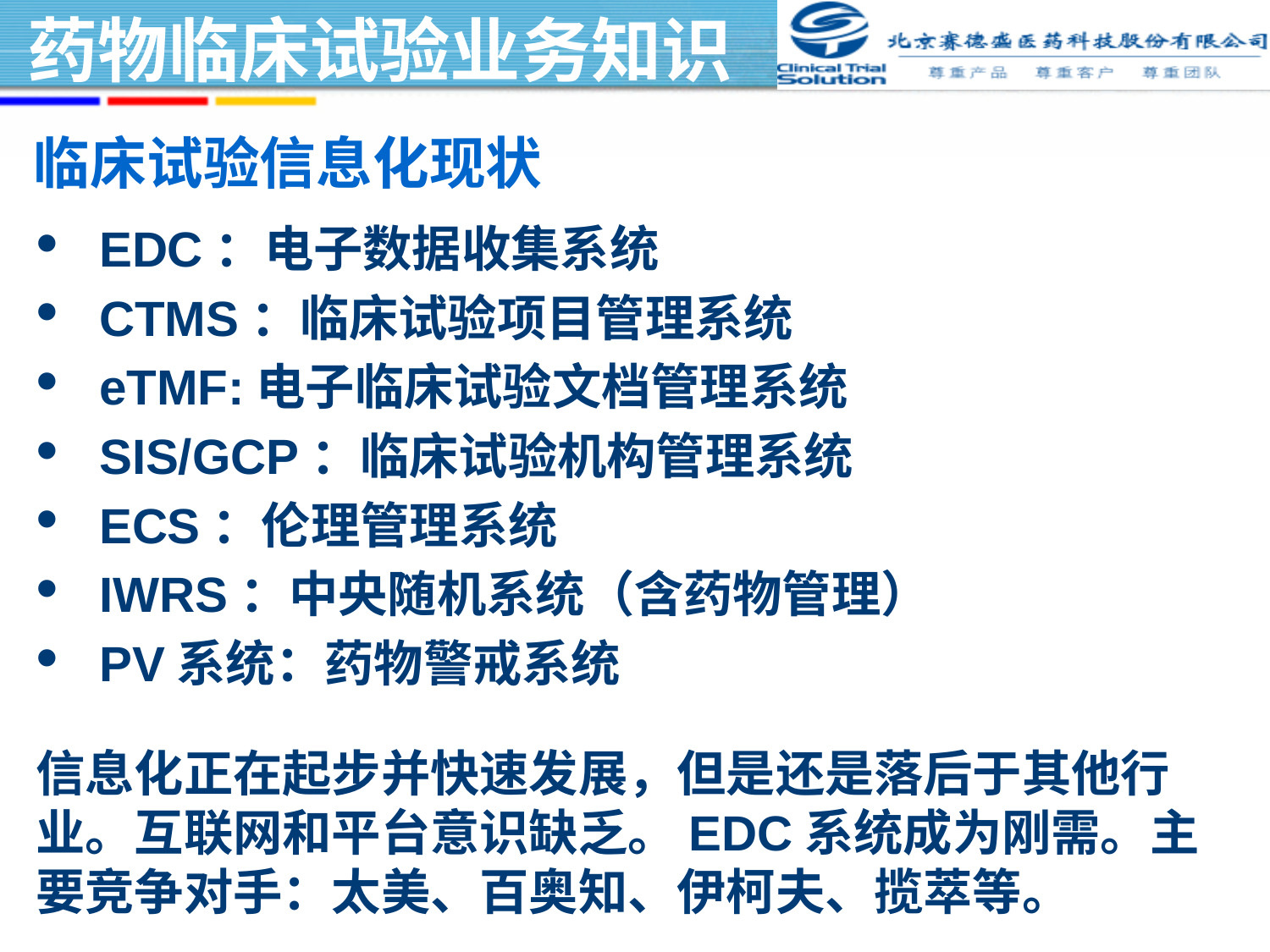

临床试验信息化现状
EDC：电子数据收集系统
CTMS：临床试验项目管理系统
eTMF:电子临床试验文档管理系统
SIS/GCP：临床试验机构管理系统
ECS：伦理管理系统
IWRS：中央随机系统（含药物管理）
PV系统：药物警戒系统
信息化正在起步并快速发展，但是还是落后于其他行业。互联网和平台意识缺乏。EDC系统成为刚需。主要竞争对手：太美、百奥知、伊柯夫、揽萃等。